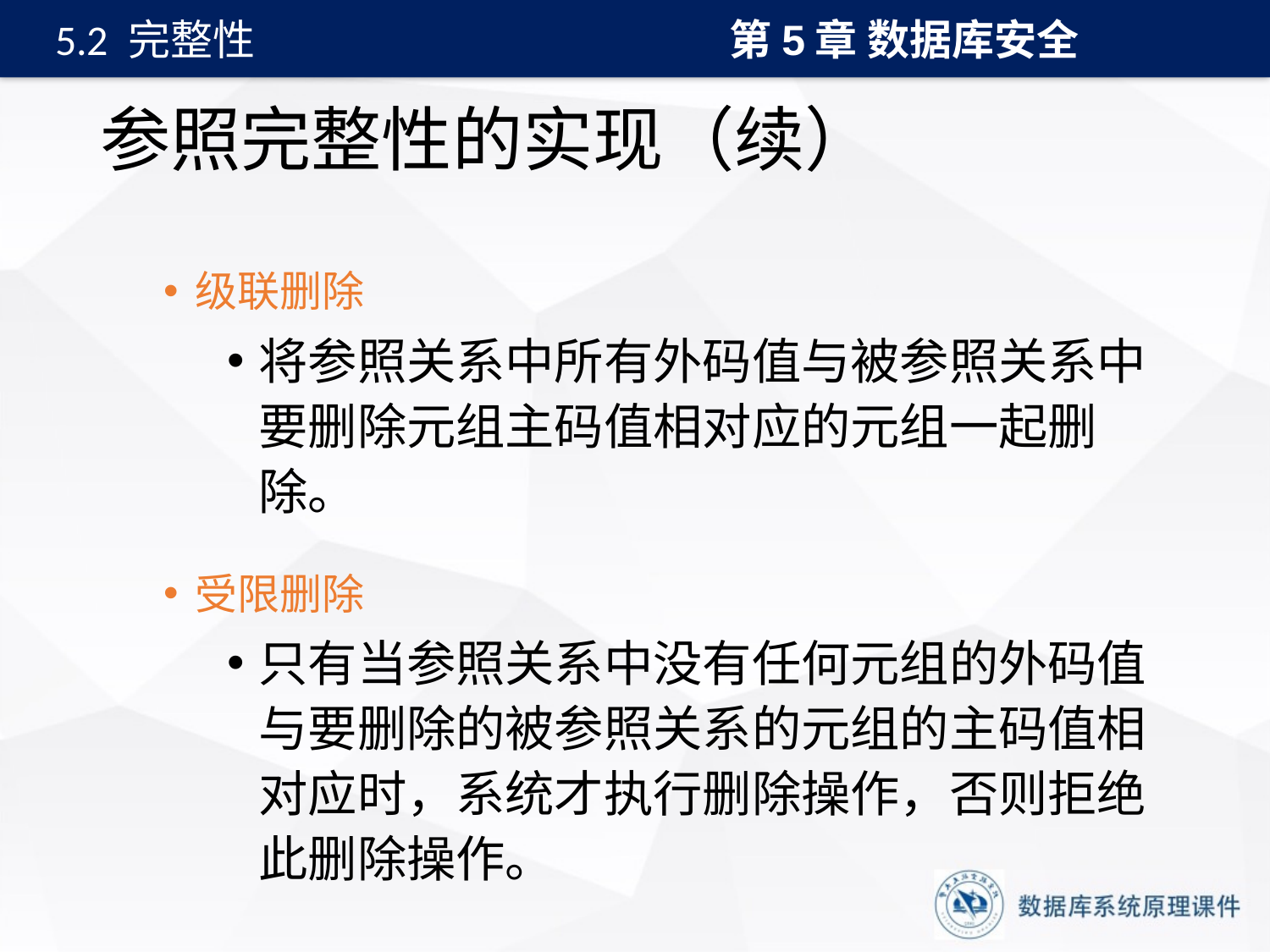

第5章 数据库安全
5.2 完整性
# 参照完整性的实现（续）
级联删除
将参照关系中所有外码值与被参照关系中要删除元组主码值相对应的元组一起删除。
受限删除
只有当参照关系中没有任何元组的外码值与要删除的被参照关系的元组的主码值相对应时，系统才执行删除操作，否则拒绝此删除操作。